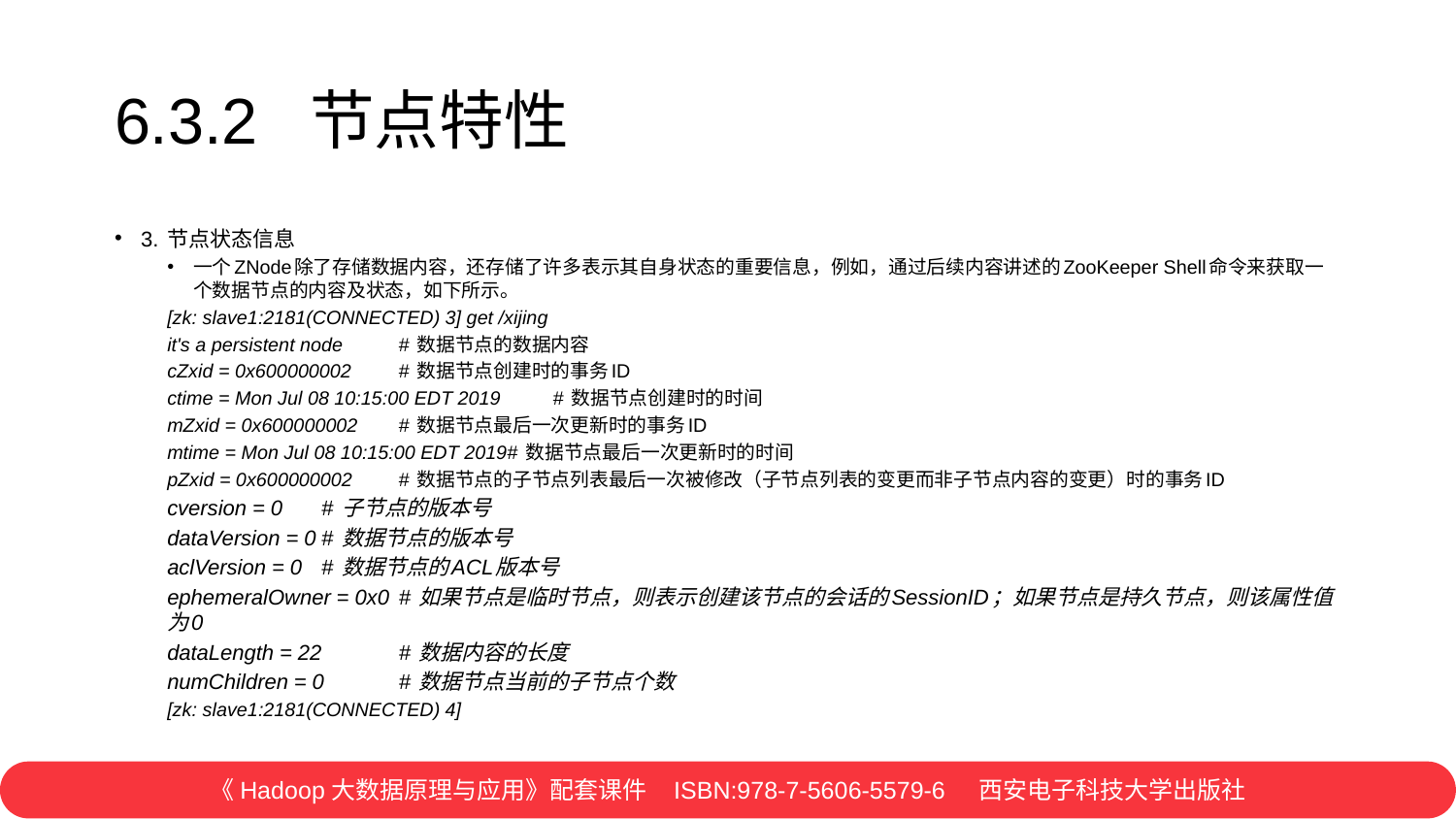

# 6.3.2  节点特性
3. 节点状态信息
一个ZNode除了存储数据内容，还存储了许多表示其自身状态的重要信息，例如，通过后续内容讲述的ZooKeeper Shell命令来获取一个数据节点的内容及状态，如下所示。
[zk: slave1:2181(CONNECTED) 3] get /xijing
it's a persistent node 	# 数据节点的数据内容
cZxid = 0x600000002	# 数据节点创建时的事务ID
ctime = Mon Jul 08 10:15:00 EDT 2019	# 数据节点创建时的时间
mZxid = 0x600000002	# 数据节点最后一次更新时的事务ID
mtime = Mon Jul 08 10:15:00 EDT 2019# 数据节点最后一次更新时的时间
pZxid = 0x600000002	# 数据节点的子节点列表最后一次被修改（子节点列表的变更而非子节点内容的变更）时的事务ID
cversion = 0	# 子节点的版本号
dataVersion = 0	# 数据节点的版本号
aclVersion = 0	# 数据节点的ACL版本号
ephemeralOwner = 0x0	# 如果节点是临时节点，则表示创建该节点的会话的SessionID；如果节点是持久节点，则该属性值为0
dataLength = 22	# 数据内容的长度
numChildren = 0	# 数据节点当前的子节点个数
[zk: slave1:2181(CONNECTED) 4]